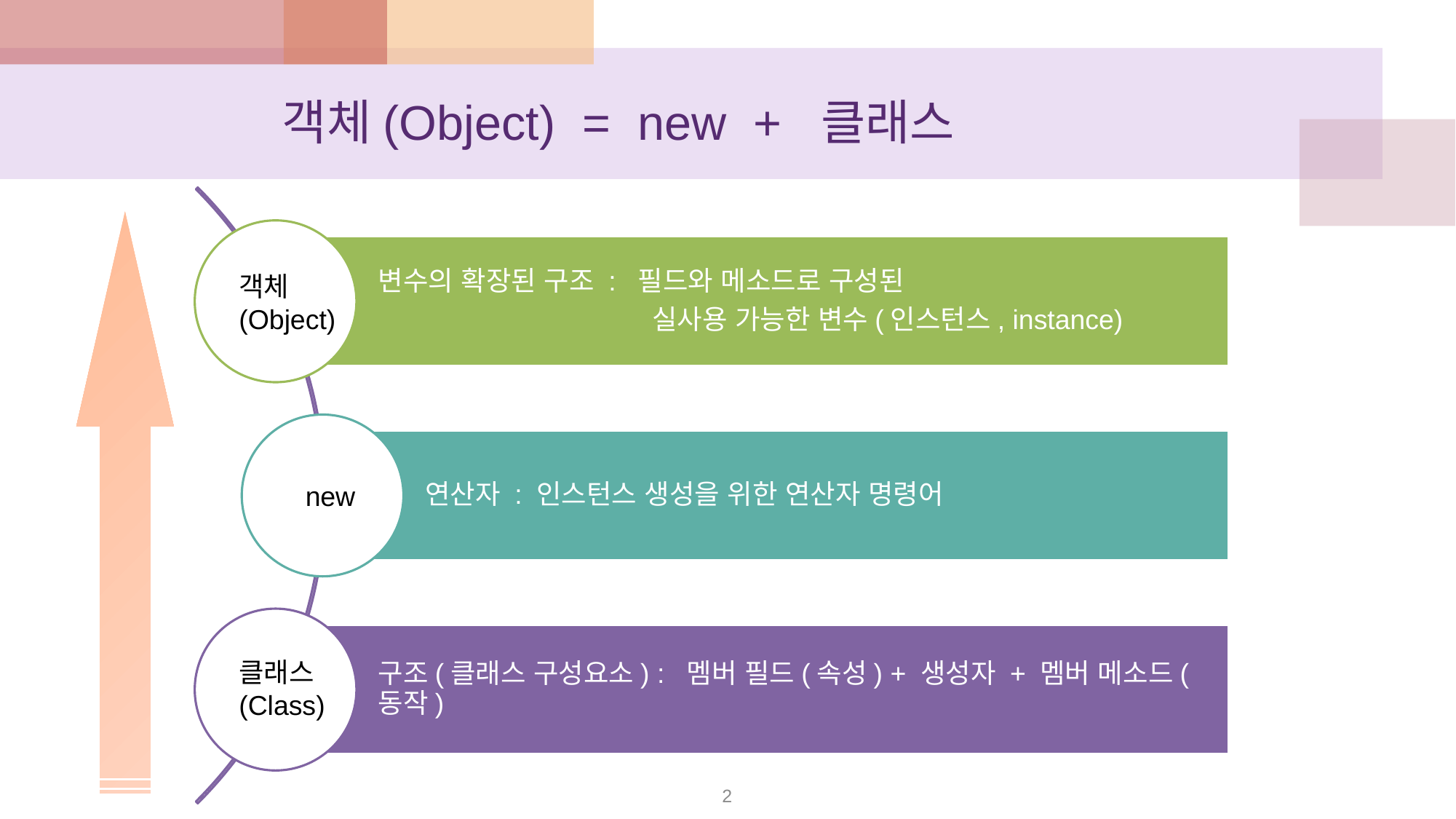

# 객체(Object)  =  new  +  클래스
변수의 확장된 구조 :  필드와 메소드로 구성된
                                   실사용 가능한 변수(인스턴스, instance)
연산자 : 인스턴스 생성을 위한 연산자 명령어
구조(클래스 구성요소) :  멤버 필드(속성) + 생성자 + 멤버 메소드(동작)
객체(Object)

new
클래스(Class)
2